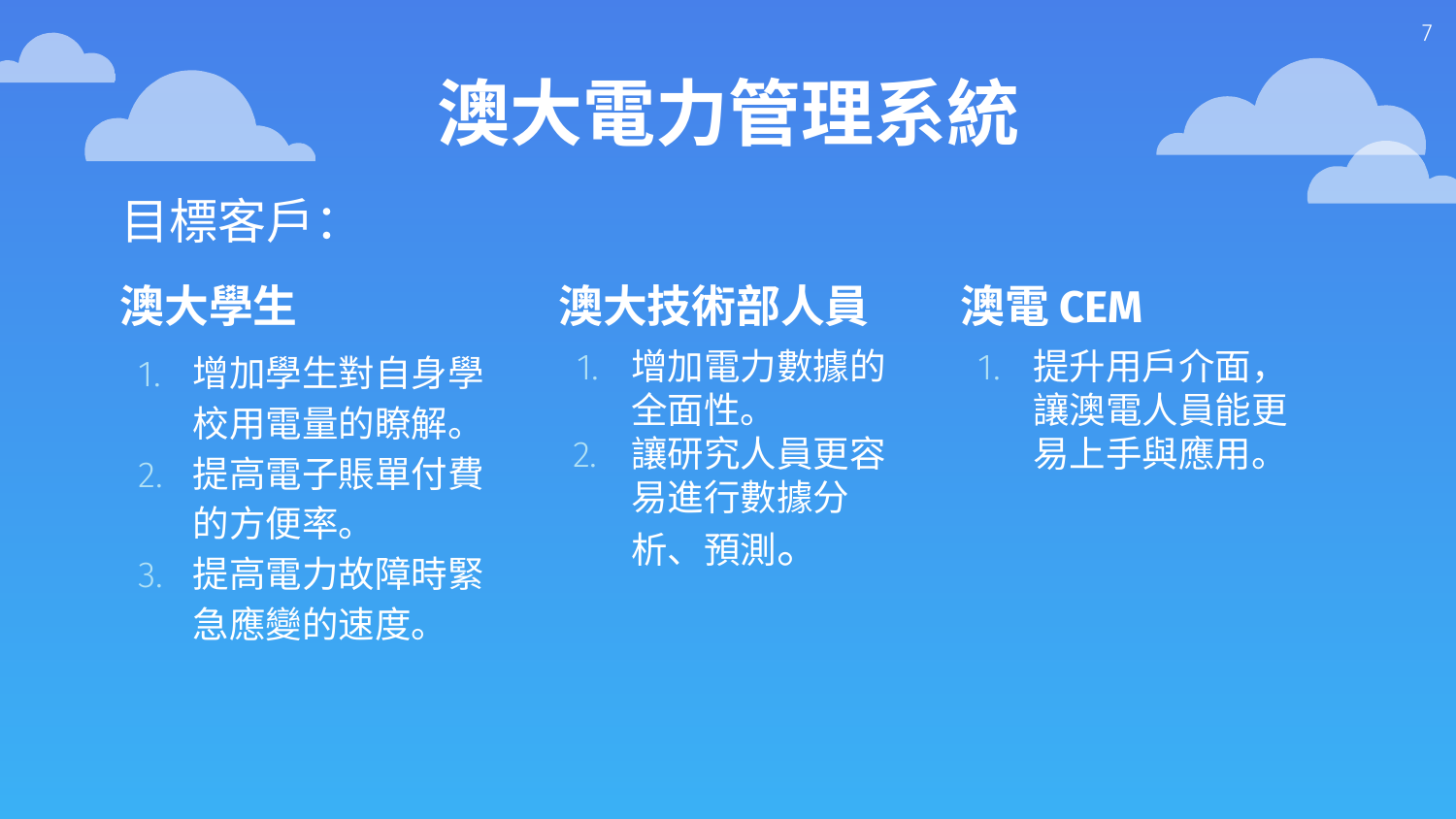

7
澳大電力管理系統
目標客戶：
澳大學生
增加學生對自身學校用電量的瞭解。
提高電子賬單付費的方便率。
提高電力故障時緊急應變的速度。
澳大技術部人員
增加電力數據的全面性。
讓研究人員更容易進行數據分析、預測。
澳電CEM
提升用戶介面，讓澳電人員能更易上手與應用。